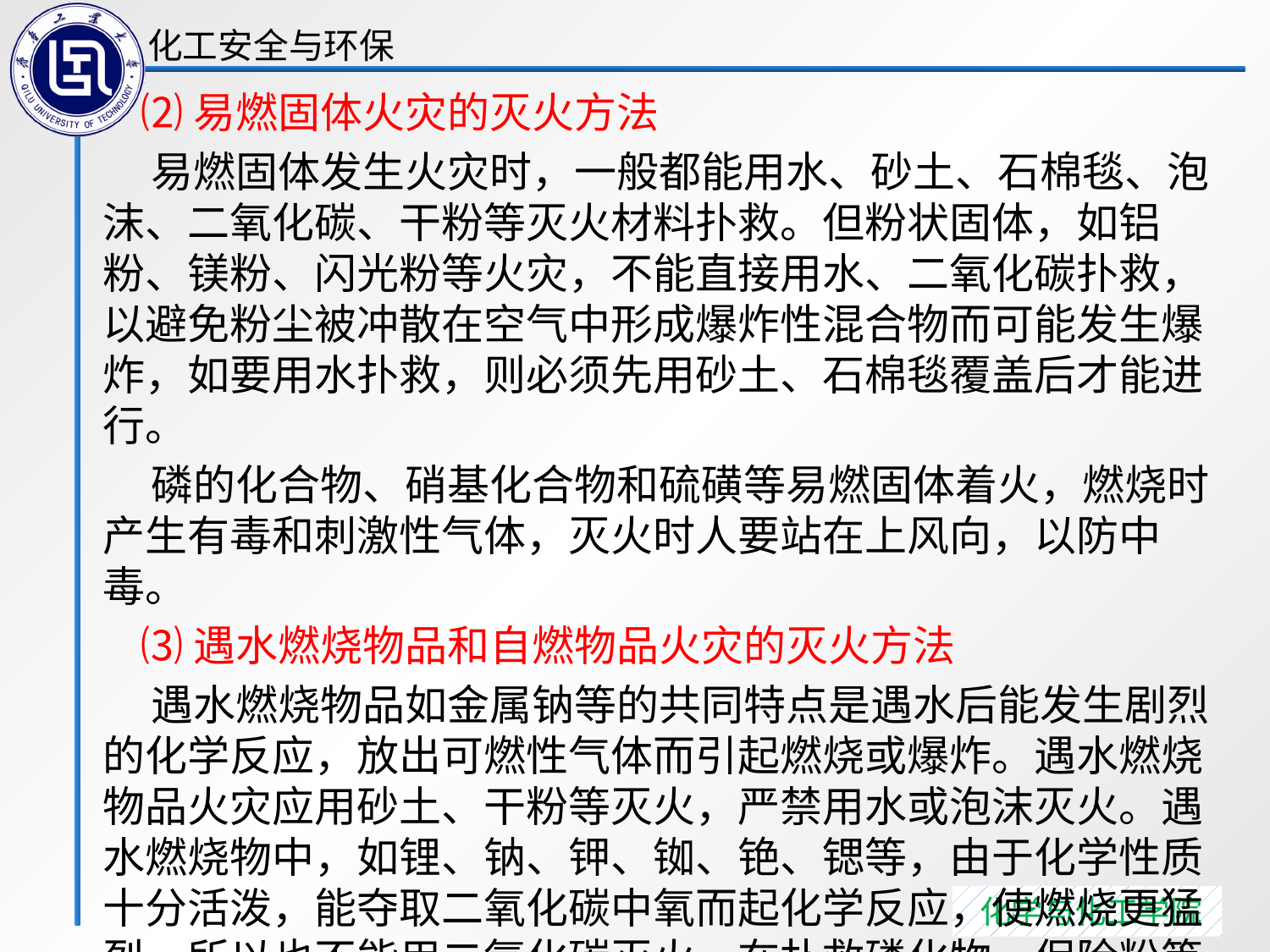

⑵易燃固体火灾的灭火方法
    易燃固体发生火灾时，一般都能用水、砂土、石棉毯、泡沫、二氧化碳、干粉等灭火材料扑救。但粉状固体，如铝粉、镁粉、闪光粉等火灾，不能直接用水、二氧化碳扑救，以避免粉尘被冲散在空气中形成爆炸性混合物而可能发生爆炸，如要用水扑救，则必须先用砂土、石棉毯覆盖后才能进行。
    磷的化合物、硝基化合物和硫磺等易燃固体着火，燃烧时产生有毒和刺激性气体，灭火时人要站在上风向，以防中毒。
    ⑶遇水燃烧物品和自燃物品火灾的灭火方法
    遇水燃烧物品如金属钠等的共同特点是遇水后能发生剧烈的化学反应，放出可燃性气体而引起燃烧或爆炸。遇水燃烧物品火灾应用砂土、干粉等灭火，严禁用水或泡沫灭火。遇水燃烧物中，如锂、钠、钾、铷、铯、锶等，由于化学性质十分活泼，能夺取二氧化碳中氧而起化学反应，使燃烧更猛烈，所以也不能用二氧化碳灭火。在扑救磷化物、保险粉等